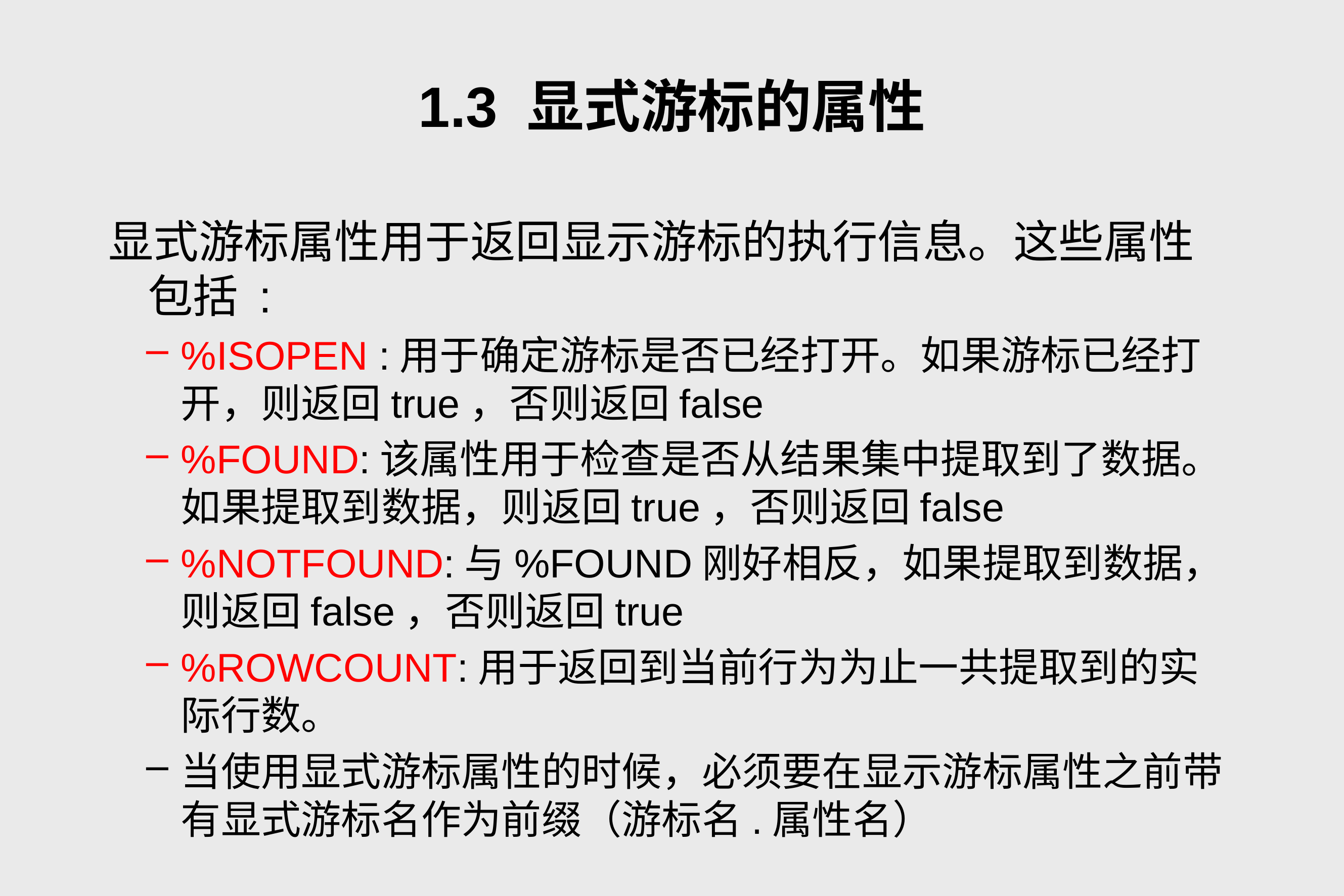

# 1.3 显式游标的属性
显式游标属性用于返回显示游标的执行信息。这些属性包括 :
%ISOPEN :用于确定游标是否已经打开。如果游标已经打开，则返回true，否则返回false
%FOUND:该属性用于检查是否从结果集中提取到了数据。如果提取到数据，则返回true，否则返回false
%NOTFOUND:与%FOUND刚好相反，如果提取到数据，则返回false，否则返回true
%ROWCOUNT:用于返回到当前行为为止一共提取到的实际行数。
当使用显式游标属性的时候，必须要在显示游标属性之前带有显式游标名作为前缀（游标名.属性名）